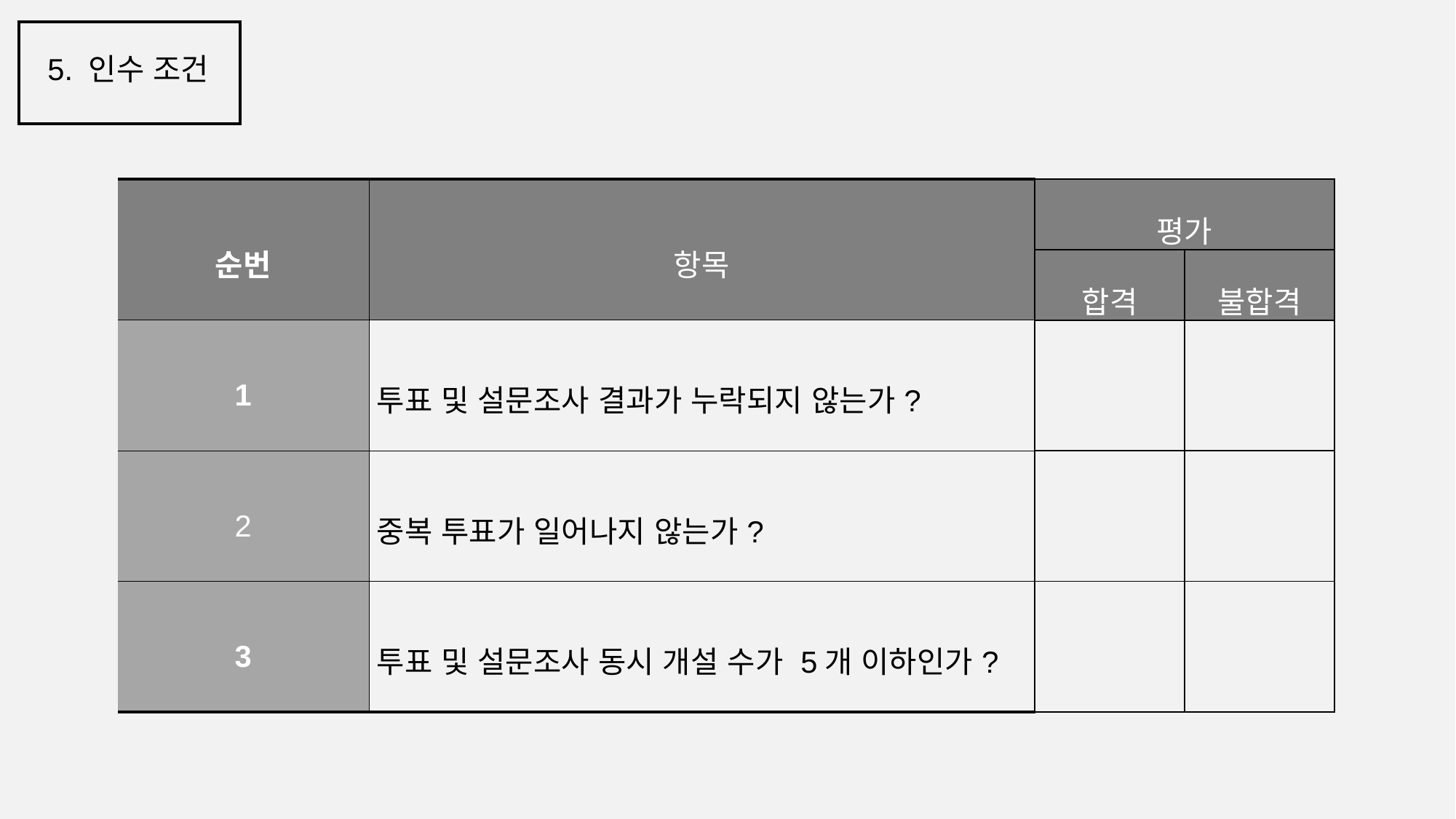

5. 인수 조건
| 순번 | 항목 | 평가 |  |
| --- | --- | --- | --- |
|  |  | 합격 | 불합격 |
| 1 | 투표 및 설문조사 결과가 누락되지 않는가? |  |  |
| 2 | 중복 투표가 일어나지 않는가? |  |  |
| 3 | 투표 및 설문조사 동시 개설 수가 5개 이하인가? |  |  |